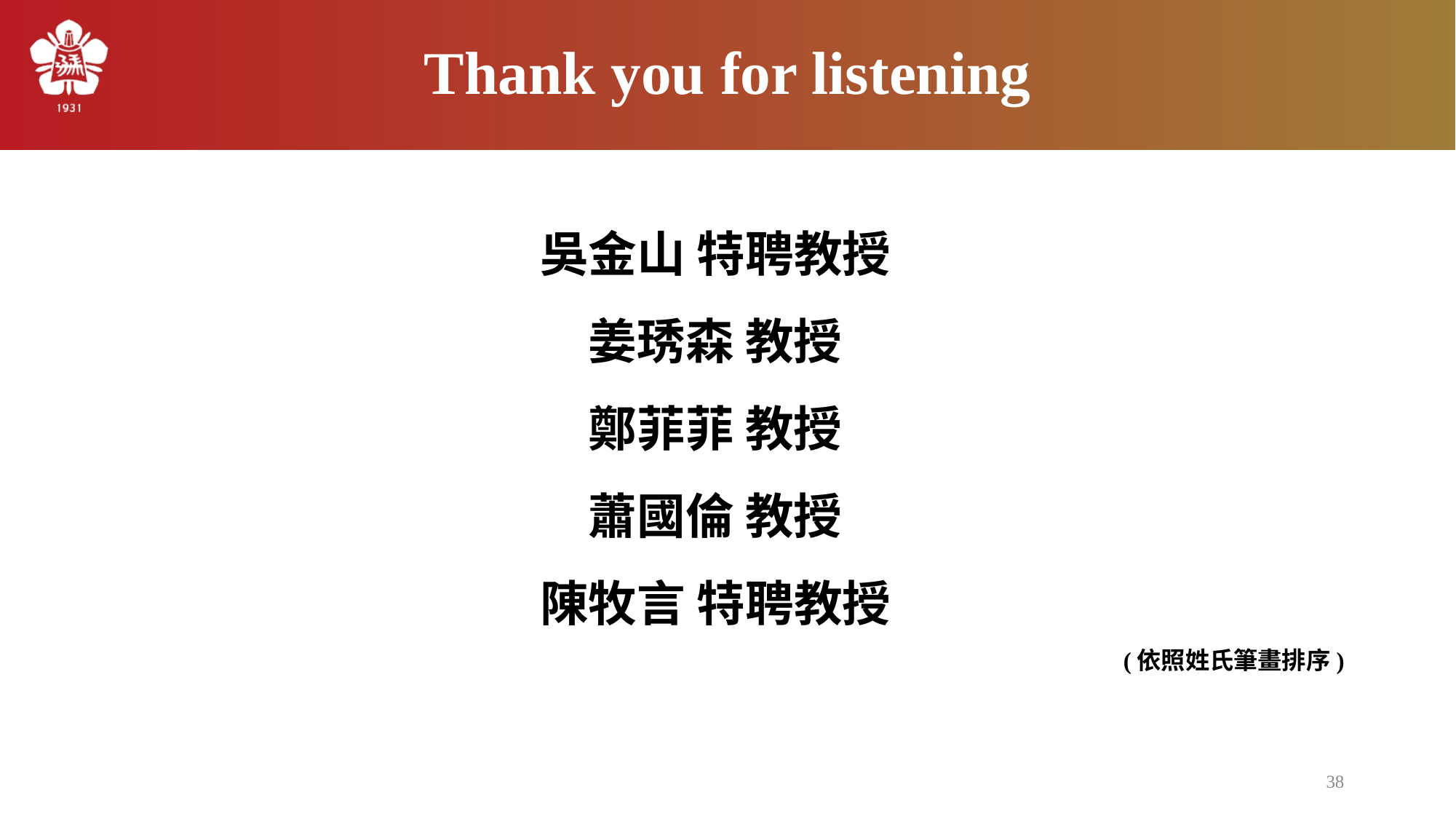

# Thank you for listening
吳金山 特聘教授
姜琇森 教授
鄭菲菲 教授
蕭國倫 教授
陳牧言 特聘教授
(依照姓氏筆畫排序)
38